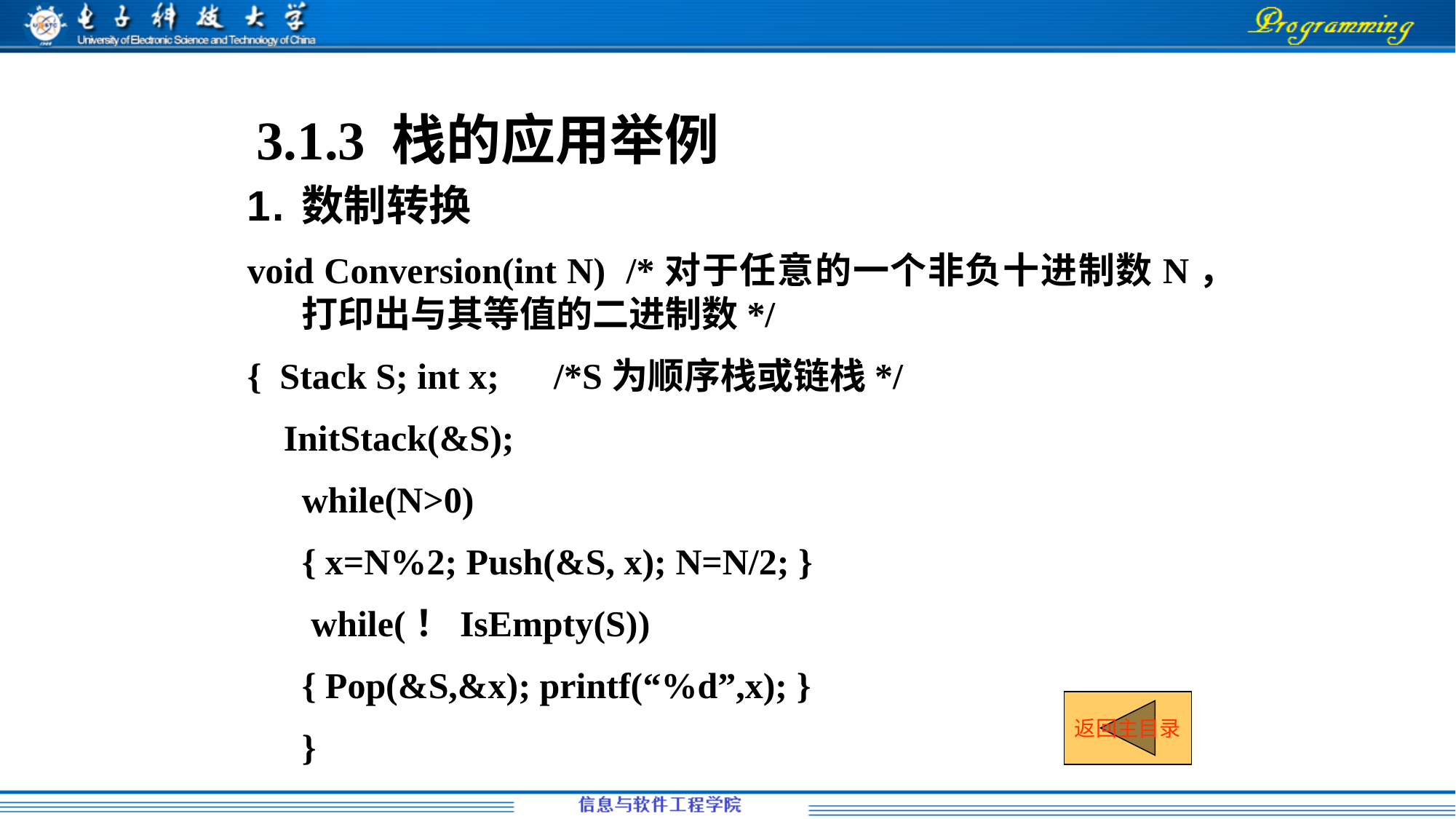

3.1.3 栈的应用举例
数制转换
void Conversion(int N)  /*对于任意的一个非负十进制数N，打印出与其等值的二进制数*/
{  Stack S; int x;      /*S为顺序栈或链栈*/
    InitStack(&S);
	while(N>0)
	{ x=N%2; Push(&S, x); N=N/2; }
	 while(！IsEmpty(S))
	{ Pop(&S,&x); printf(“%d”,x); }
	}
返回主目录